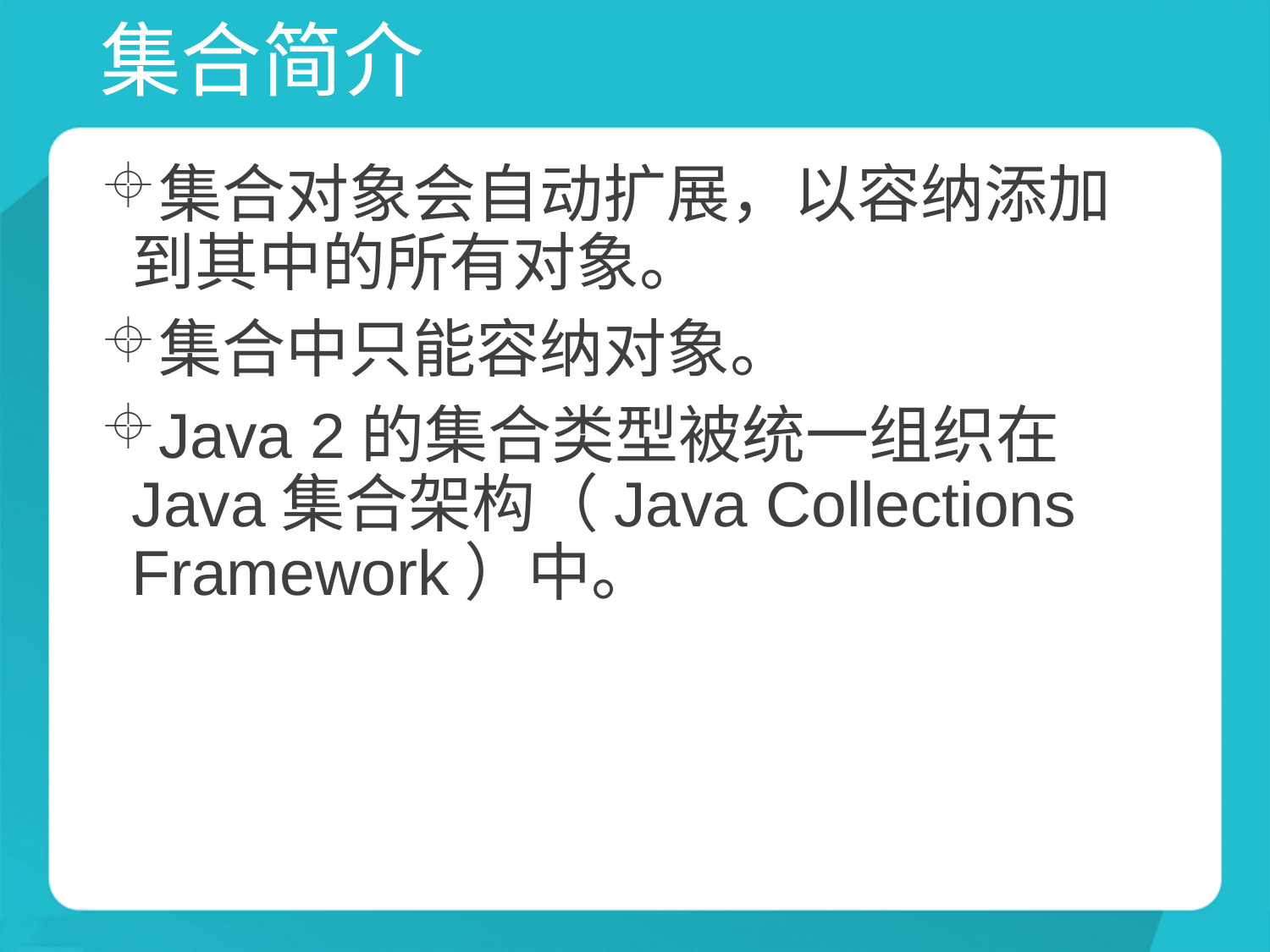

# 集合简介
集合对象会自动扩展，以容纳添加到其中的所有对象。
集合中只能容纳对象。
Java 2的集合类型被统一组织在Java集合架构（Java Collections Framework）中。